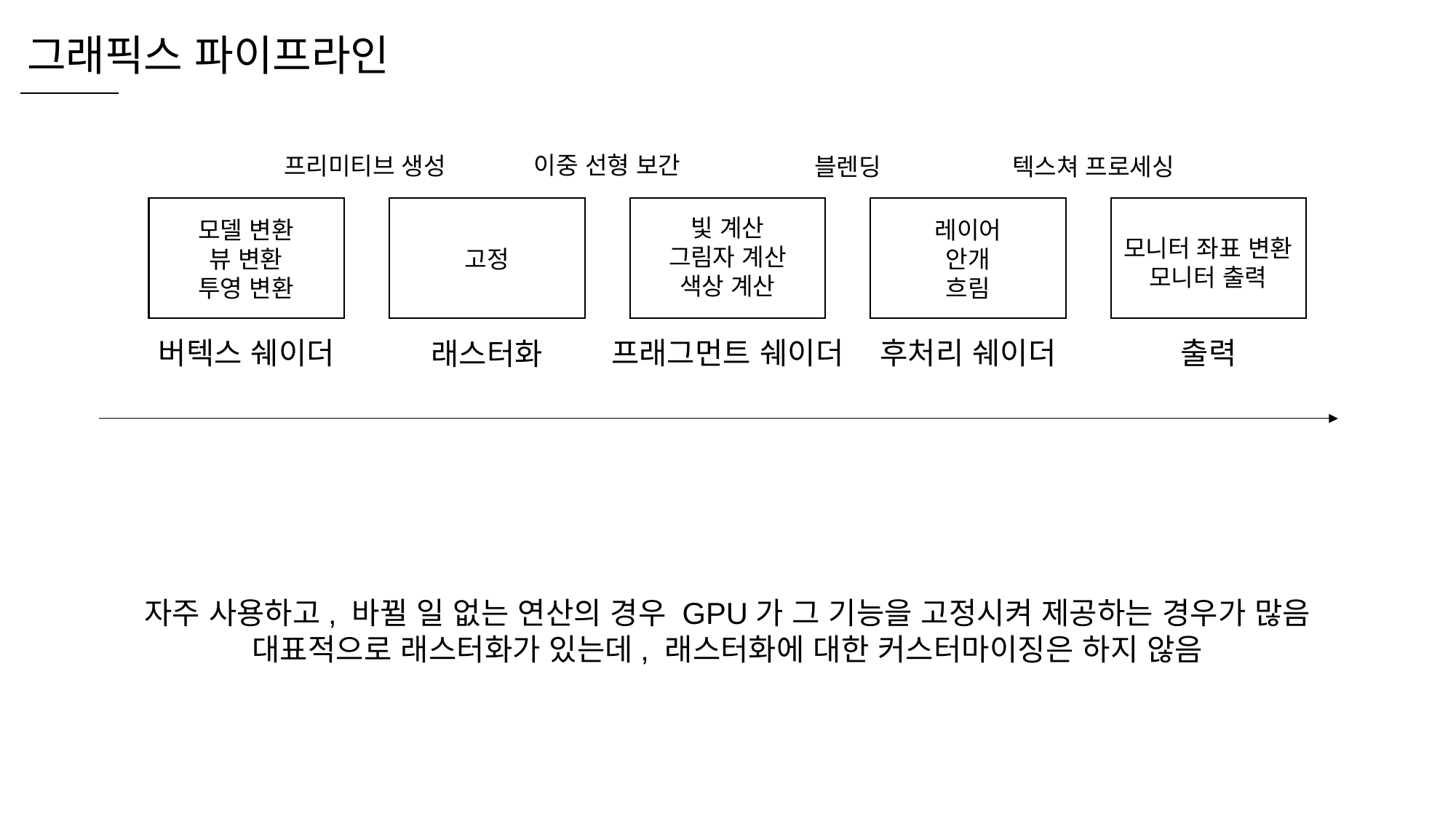

그래픽스 파이프라인
이중 선형 보간
프리미티브 생성
블렌딩
텍스쳐 프로세싱

빛 계산
그림자 계산
색상 계산
모델 변환
뷰 변환
투영 변환
레이어
안개
흐림
모니터 좌표 변환
모니터 출력
고정
버텍스 쉐이더
프래그먼트 쉐이더
후처리 쉐이더
출력
래스터화
자주 사용하고, 바뀔 일 없는 연산의 경우 GPU가 그 기능을 고정시켜 제공하는 경우가 많음
대표적으로 래스터화가 있는데, 래스터화에 대한 커스터마이징은 하지 않음